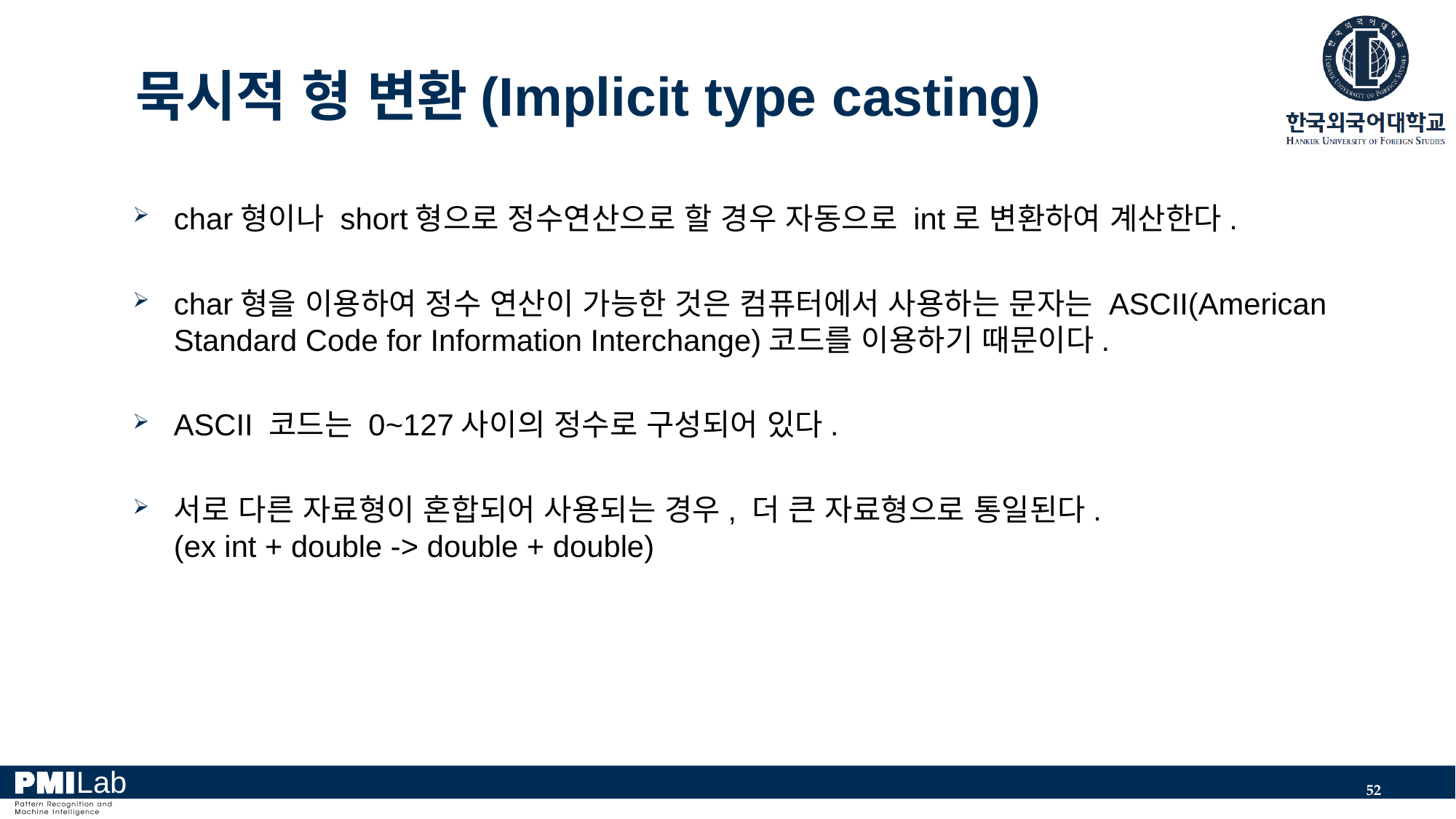

# 묵시적 형 변환(Implicit type casting)

char형이나 short형으로 정수연산으로 할 경우 자동으로 int로 변환하여 계산한다.

char형을 이용하여 정수 연산이 가능한 것은 컴퓨터에서 사용하는 문자는 ASCII(American Standard Code for Information Interchange)코드를 이용하기 때문이다.

ASCII 코드는 0~127사이의 정수로 구성되어 있다.

서로 다른 자료형이 혼합되어 사용되는 경우, 더 큰 자료형으로 통일된다.
(ex int + double -> double + double)

52